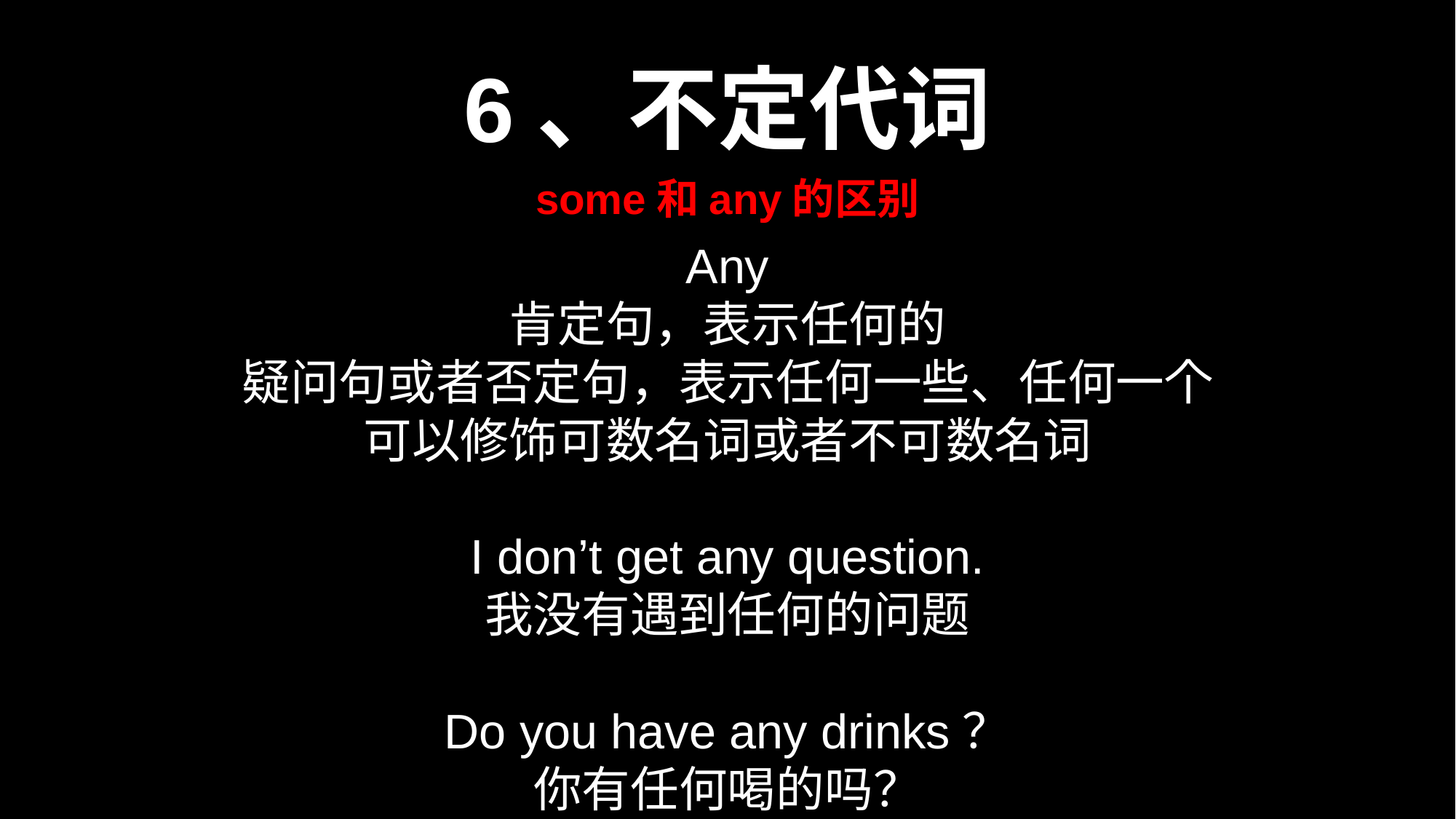

6、不定代词
some和any的区别
Any
肯定句，表示任何的
疑问句或者否定句，表示任何一些、任何一个
可以修饰可数名词或者不可数名词

I don’t get any question.
我没有遇到任何的问题

Do you have any drinks？
你有任何喝的吗？